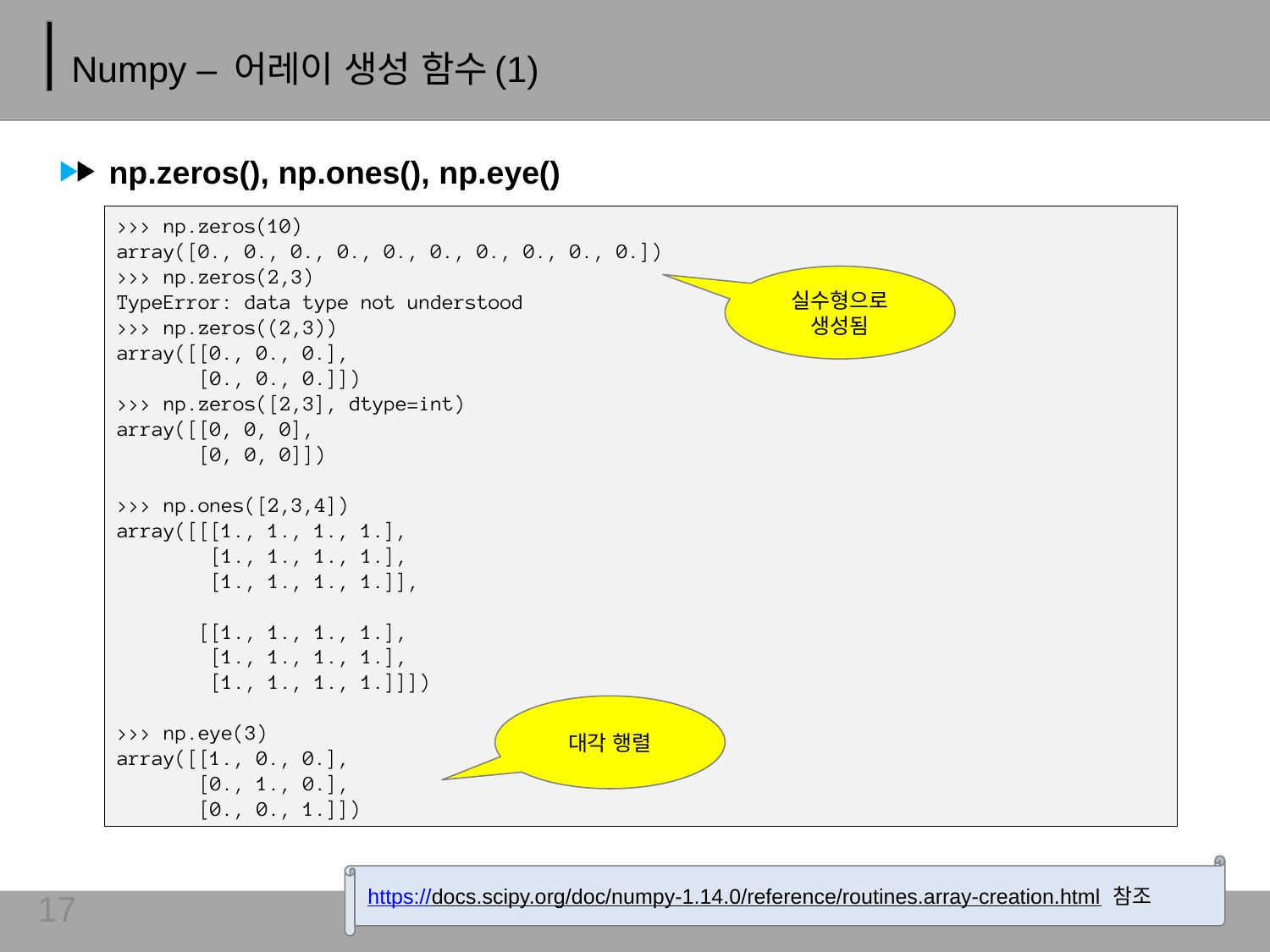

# Numpy – 어레이 생성 함수(1)
np.zeros(), np.ones(), np.eye()
>>> np.zeros(10)
array([0., 0., 0., 0., 0., 0., 0., 0., 0., 0.])
>>> np.zeros(2,3)
TypeError: data type not understood
>>> np.zeros((2,3))
array([[0., 0., 0.],
       [0., 0., 0.]])
>>> np.zeros([2,3], dtype=int)
array([[0, 0, 0],
       [0, 0, 0]])

>>> np.ones([2,3,4])
array([[[1., 1., 1., 1.],
        [1., 1., 1., 1.],
        [1., 1., 1., 1.]],

       [[1., 1., 1., 1.],
        [1., 1., 1., 1.],
        [1., 1., 1., 1.]]])

>>> np.eye(3)
array([[1., 0., 0.],
       [0., 1., 0.],
       [0., 0., 1.]])
실수형으로
생성됨
대각 행렬
https://docs.scipy.org/doc/numpy-1.14.0/reference/routines.array-creation.html 참조
17